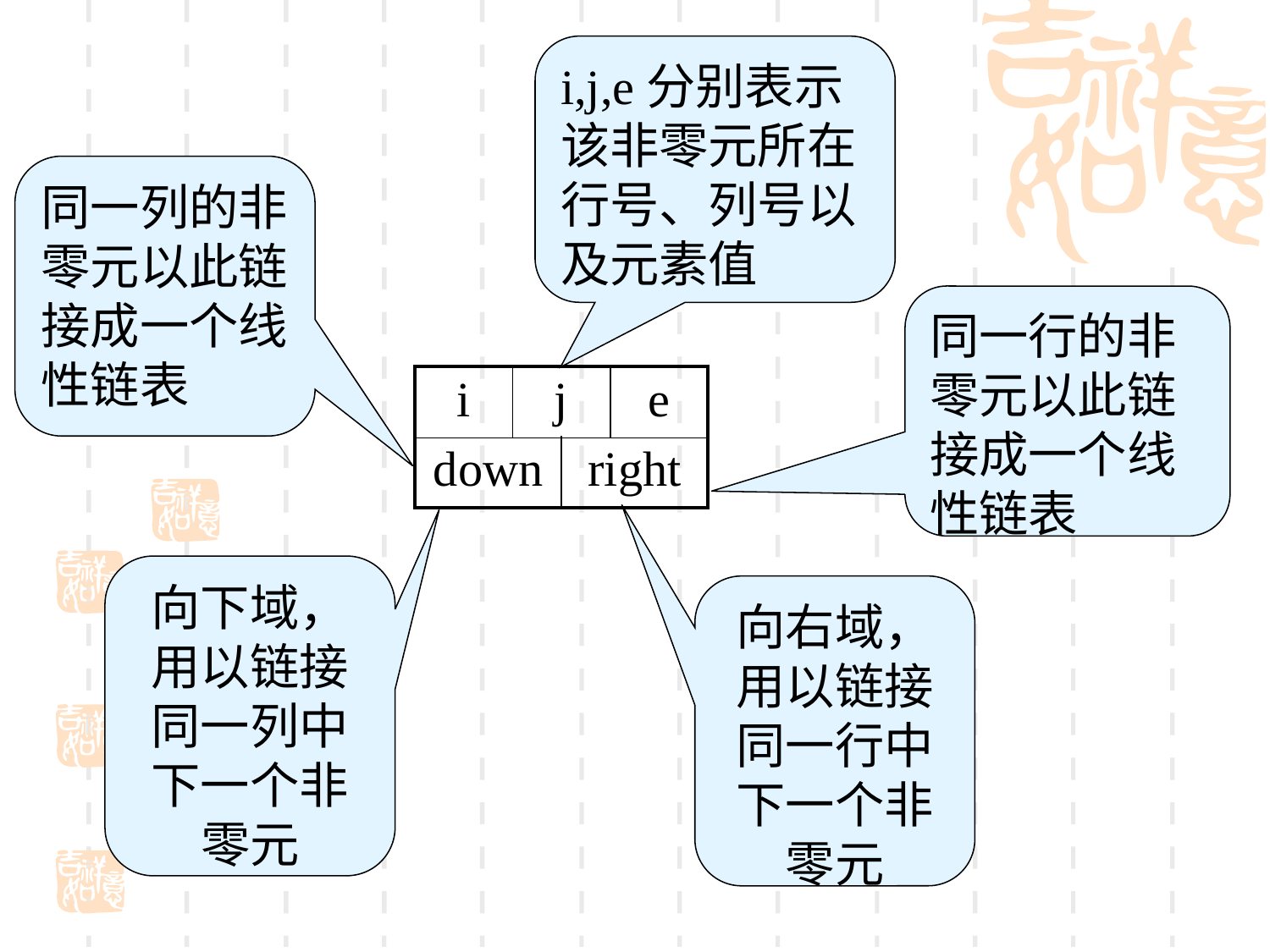

i,j,e分别表示该非零元所在行号、列号以及元素值
同一列的非零元以此链接成一个线性链表
同一行的非零元以此链接成一个线性链表
| i | j | e |
| --- | --- | --- |
| down | right |
| --- | --- |
向下域，用以链接同一列中下一个非零元
向右域，用以链接同一行中下一个非零元